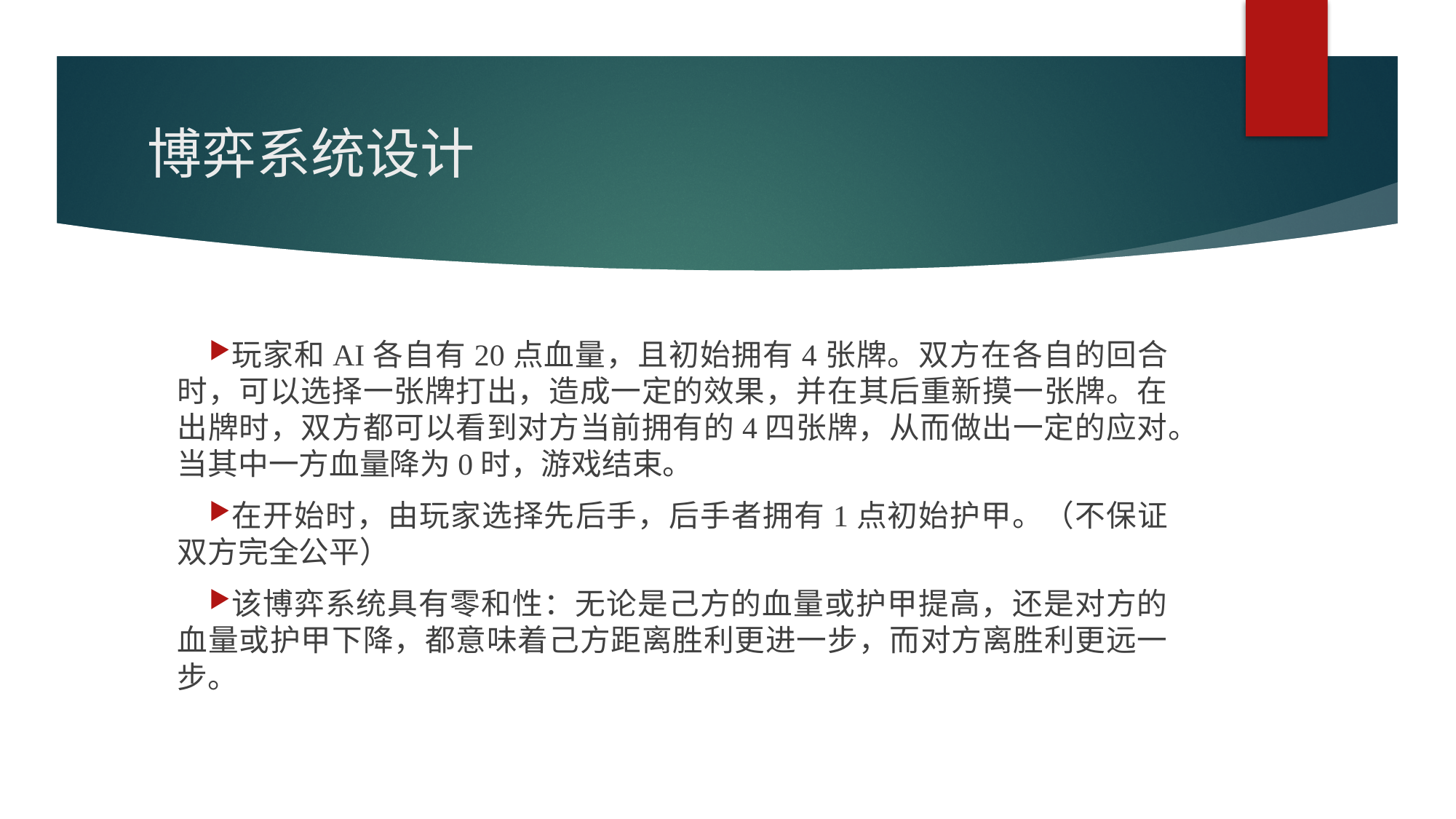

# 博弈系统设计
玩家和AI各自有20点血量，且初始拥有4张牌。双方在各自的回合时，可以选择一张牌打出，造成一定的效果，并在其后重新摸一张牌。在出牌时，双方都可以看到对方当前拥有的4四张牌，从而做出一定的应对。当其中一方血量降为0时，游戏结束。
在开始时，由玩家选择先后手，后手者拥有1点初始护甲。（不保证双方完全公平）
该博弈系统具有零和性：无论是己方的血量或护甲提高，还是对方的血量或护甲下降，都意味着己方距离胜利更进一步，而对方离胜利更远一步。